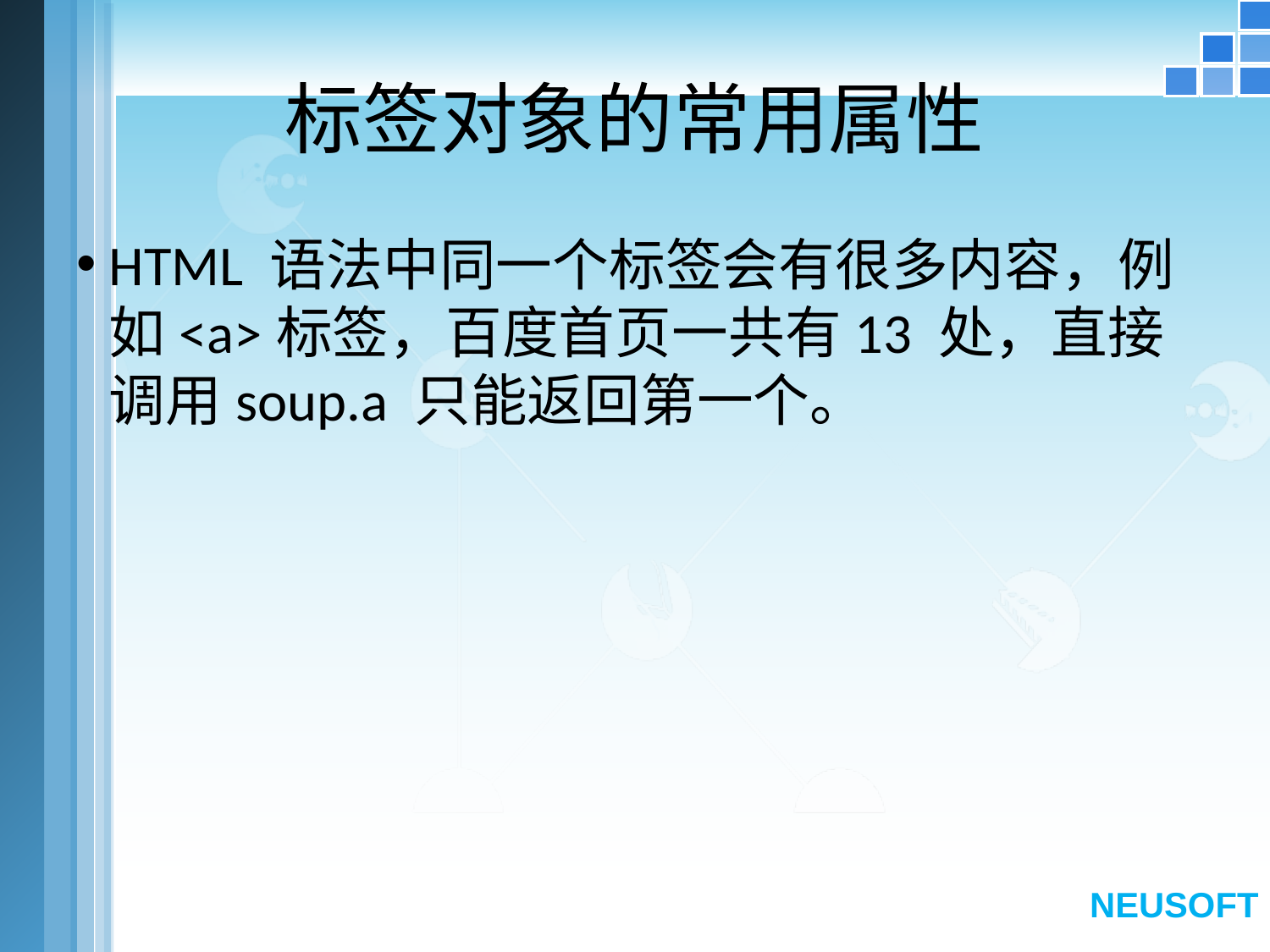

# 标签对象的常用属性
HTML 语法中同一个标签会有很多内容，例如<a>标签，百度首页一共有13 处，直接调用soup.a 只能返回第一个。